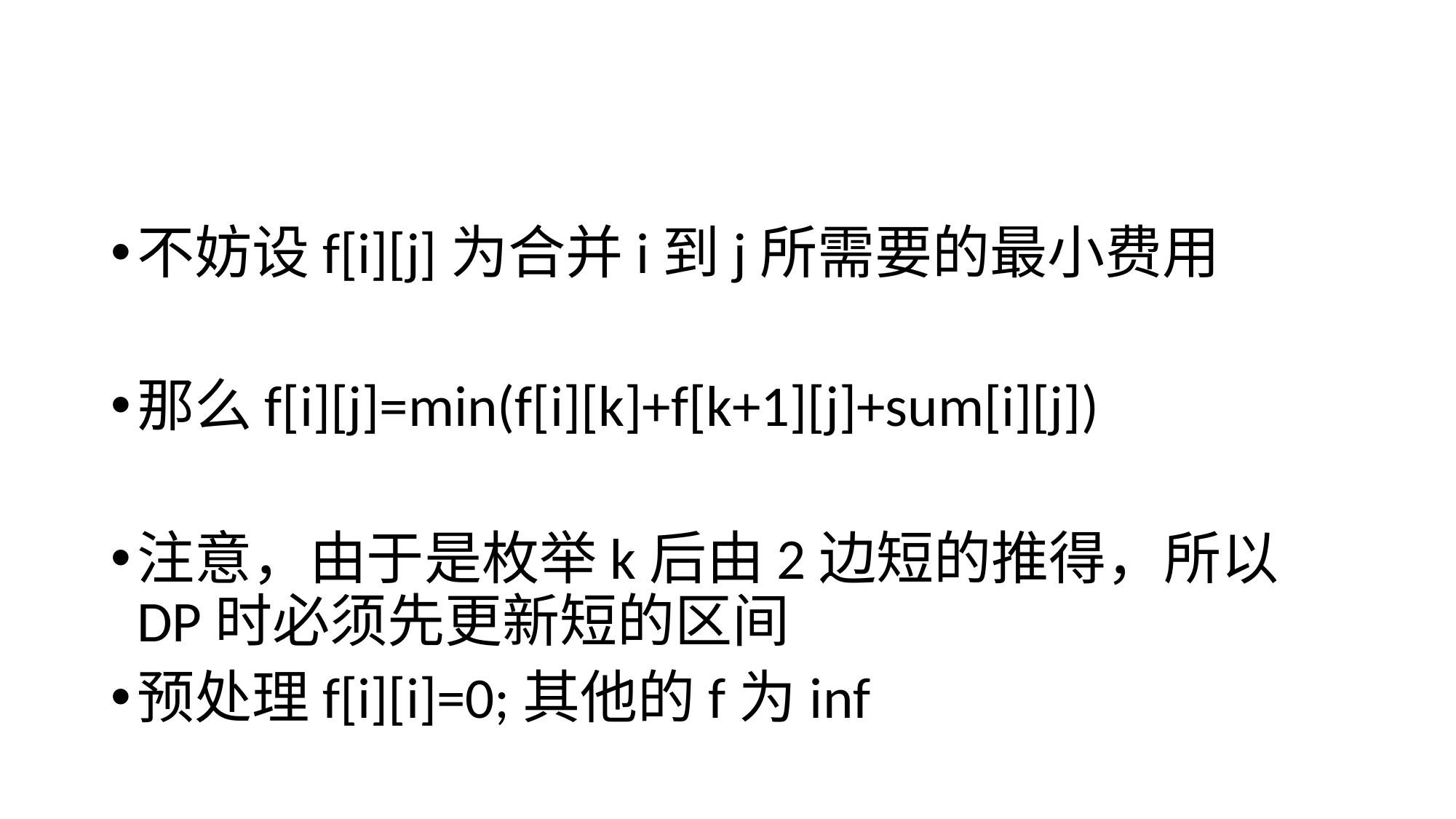

#
不妨设f[i][j]为合并i到j所需要的最小费用

那么f[i][j]=min(f[i][k]+f[k+1][j]+sum[i][j])

注意，由于是枚举k后由2边短的推得，所以DP时必须先更新短的区间
预处理f[i][i]=0;其他的f为inf